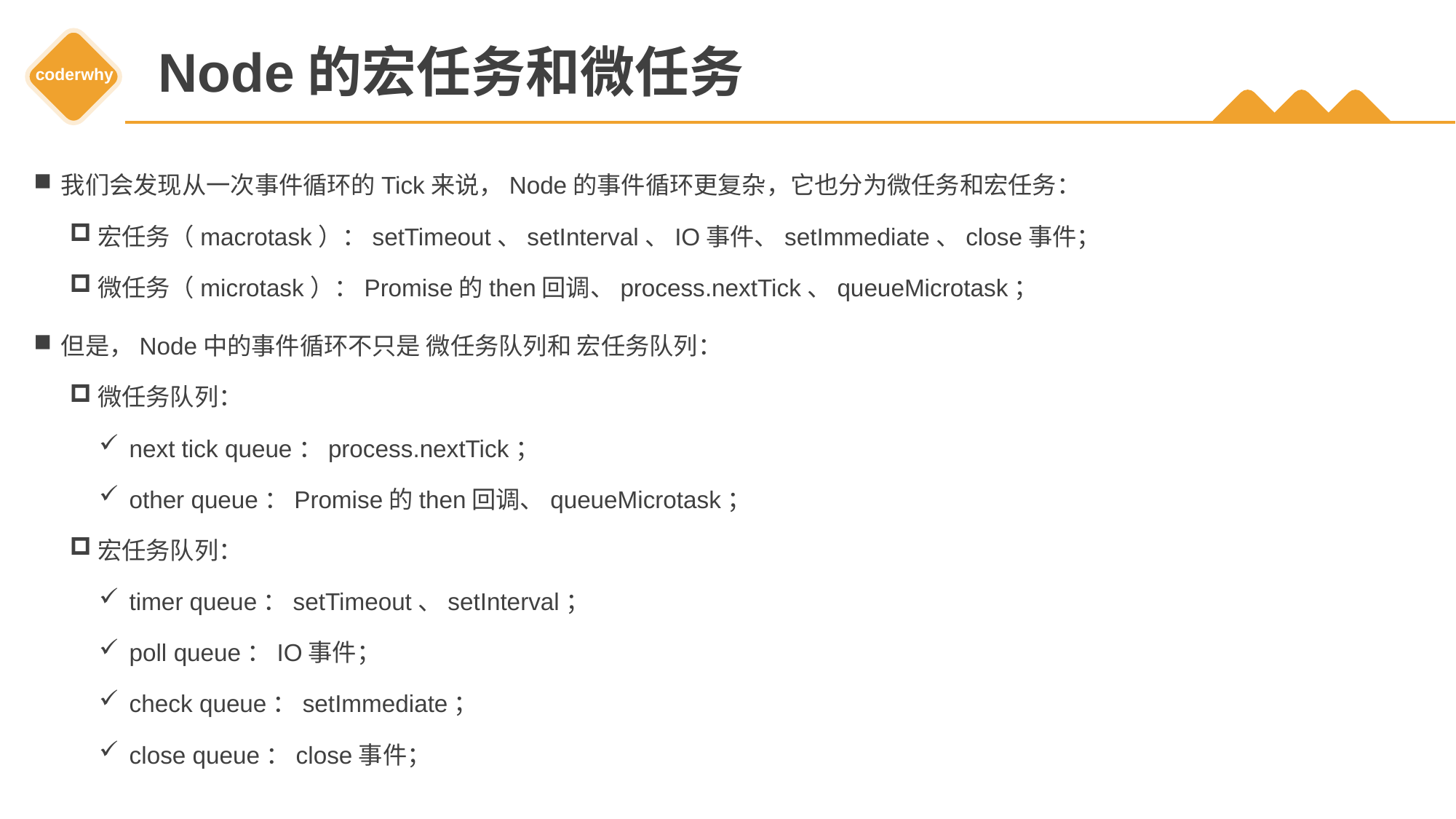

# Node的宏任务和微任务
我们会发现从一次事件循环的Tick来说，Node的事件循环更复杂，它也分为微任务和宏任务：
宏任务（macrotask）：setTimeout、setInterval、IO事件、setImmediate、close事件；
微任务（microtask）：Promise的then回调、process.nextTick、queueMicrotask；
但是，Node中的事件循环不只是 微任务队列和 宏任务队列：
微任务队列：
next tick queue：process.nextTick；
other queue：Promise的then回调、queueMicrotask；
宏任务队列：
timer queue：setTimeout、setInterval；
poll queue：IO事件；
check queue：setImmediate；
close queue：close事件；